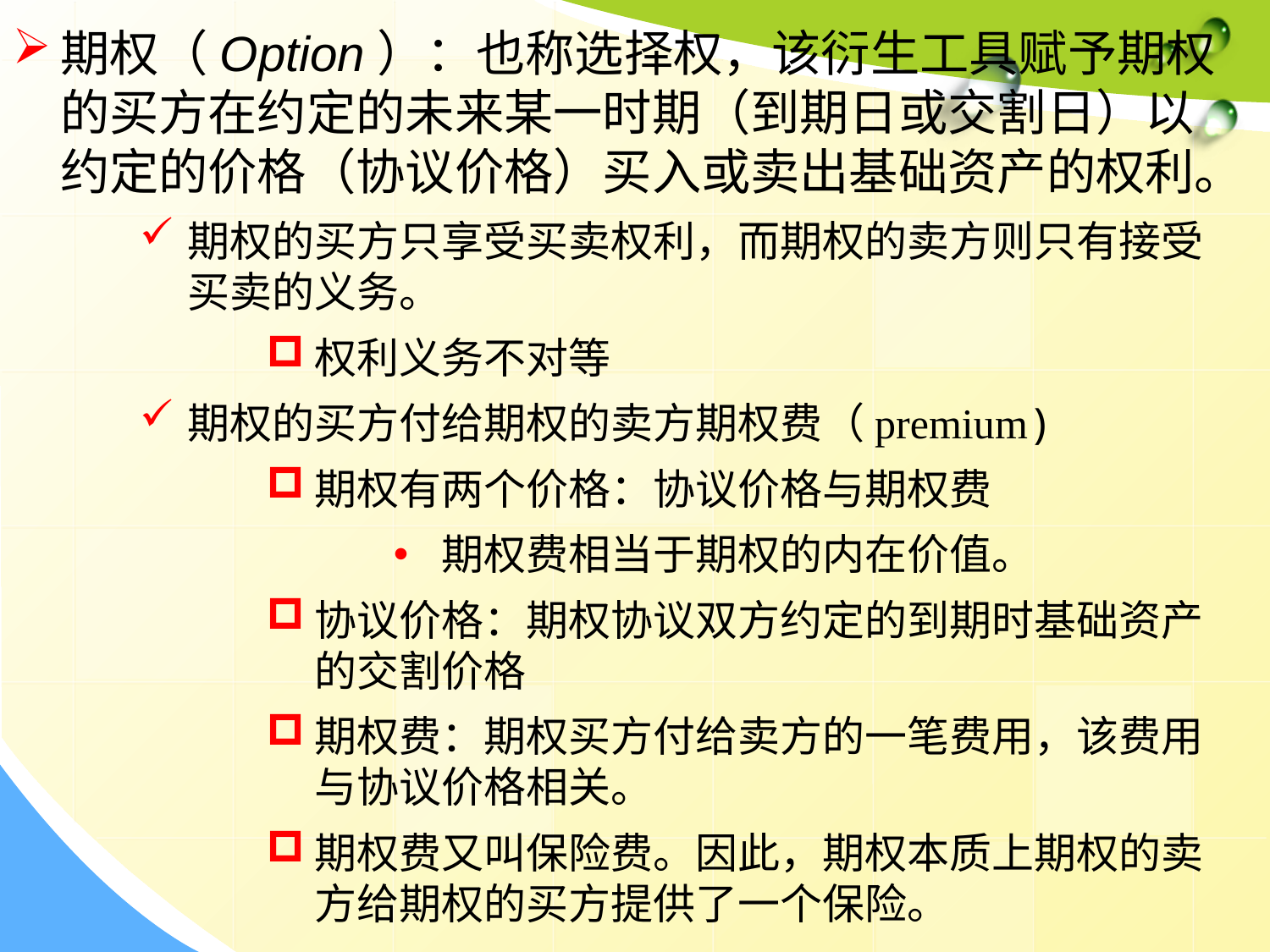

期权（Option）：也称选择权，该衍生工具赋予期权的买方在约定的未来某一时期（到期日或交割日）以约定的价格（协议价格）买入或卖出基础资产的权利。
期权的买方只享受买卖权利，而期权的卖方则只有接受买卖的义务。
权利义务不对等
期权的买方付给期权的卖方期权费（premium)
期权有两个价格：协议价格与期权费
期权费相当于期权的内在价值。
协议价格：期权协议双方约定的到期时基础资产的交割价格
期权费：期权买方付给卖方的一笔费用，该费用与协议价格相关。
期权费又叫保险费。因此，期权本质上期权的卖方给期权的买方提供了一个保险。

▲看涨期权（call option)：又称买入期权，合约持有人有权在将来某一特定时间内以某一确定价格买入某种资产，持有人预期资产价格将上涨。
▲看跌期权(put option)：又称卖出期权，合约持有人有权在将来某一特定时间以某一确定价格卖出某种资产，持有人预期资产价格将下跌。